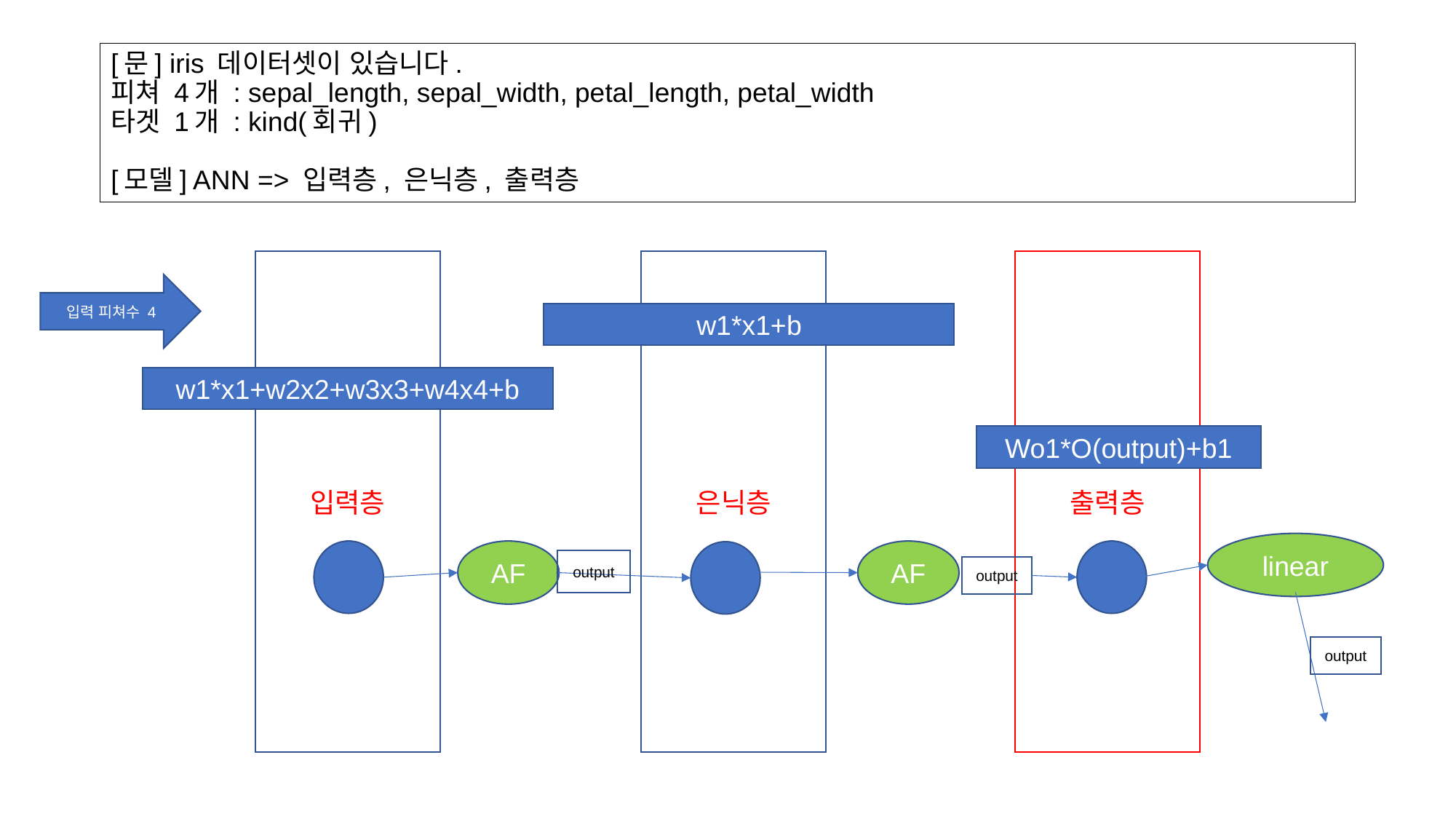

# [문] iris 데이터셋이 있습니다. 피쳐 4개 : sepal_length, sepal_width, petal_length, petal_width 타겟 1개 : kind(회귀) [모델] ANN => 입력층, 은닉층, 출력층
입력층
은닉층
출력층
입력 피쳐수 4
w1*x1+b
w1*x1+w2x2+w3x3+w4x4+b
Wo1*O(output)+b1
linear

AF
AF

output
output
output